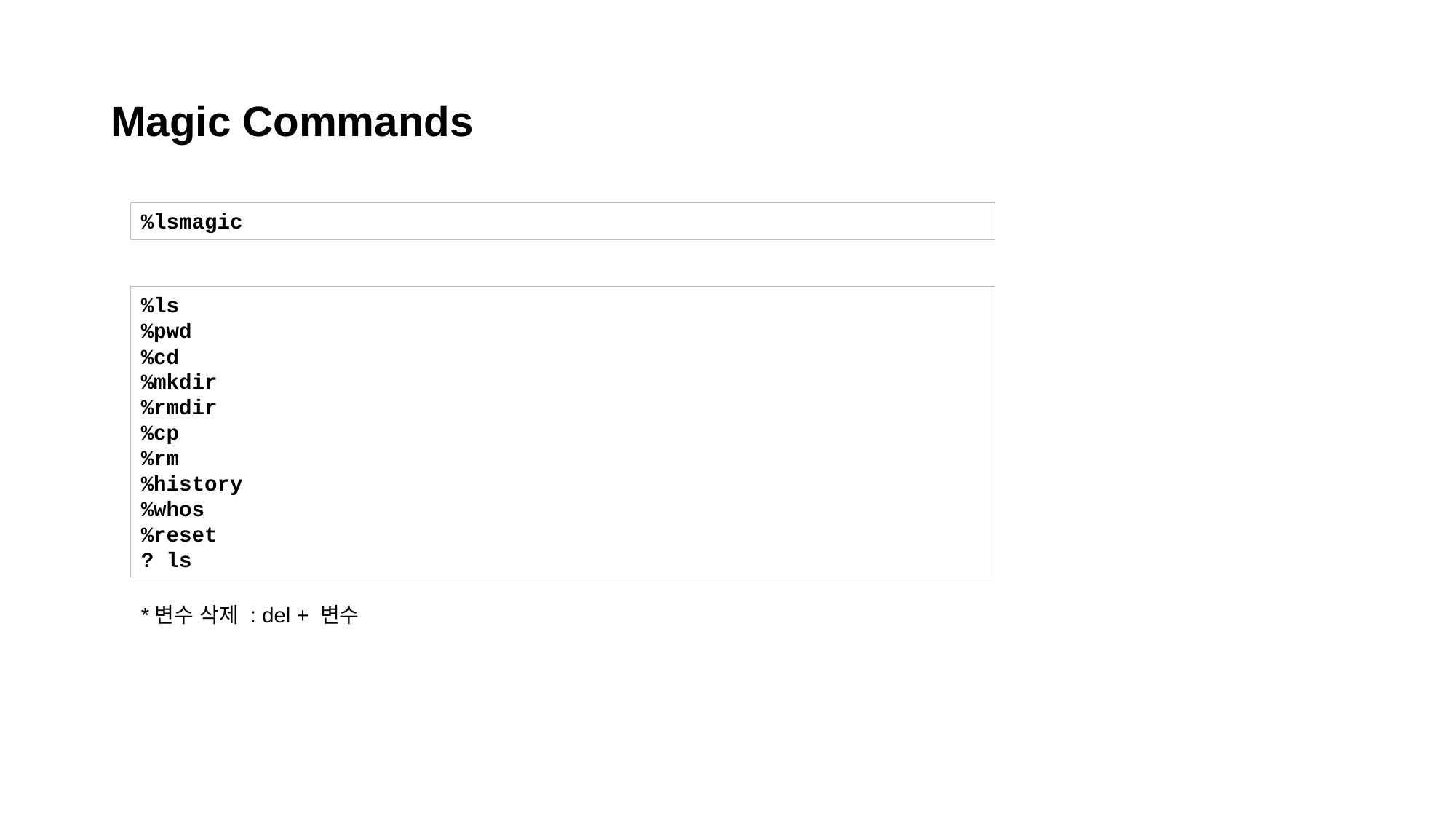

# Magic Commands
%lsmagic
%ls
%pwd
%cd
%mkdir
%rmdir
%cp
%rm
%history
%whos
%reset
? ls
*변수 삭제 : del + 변수